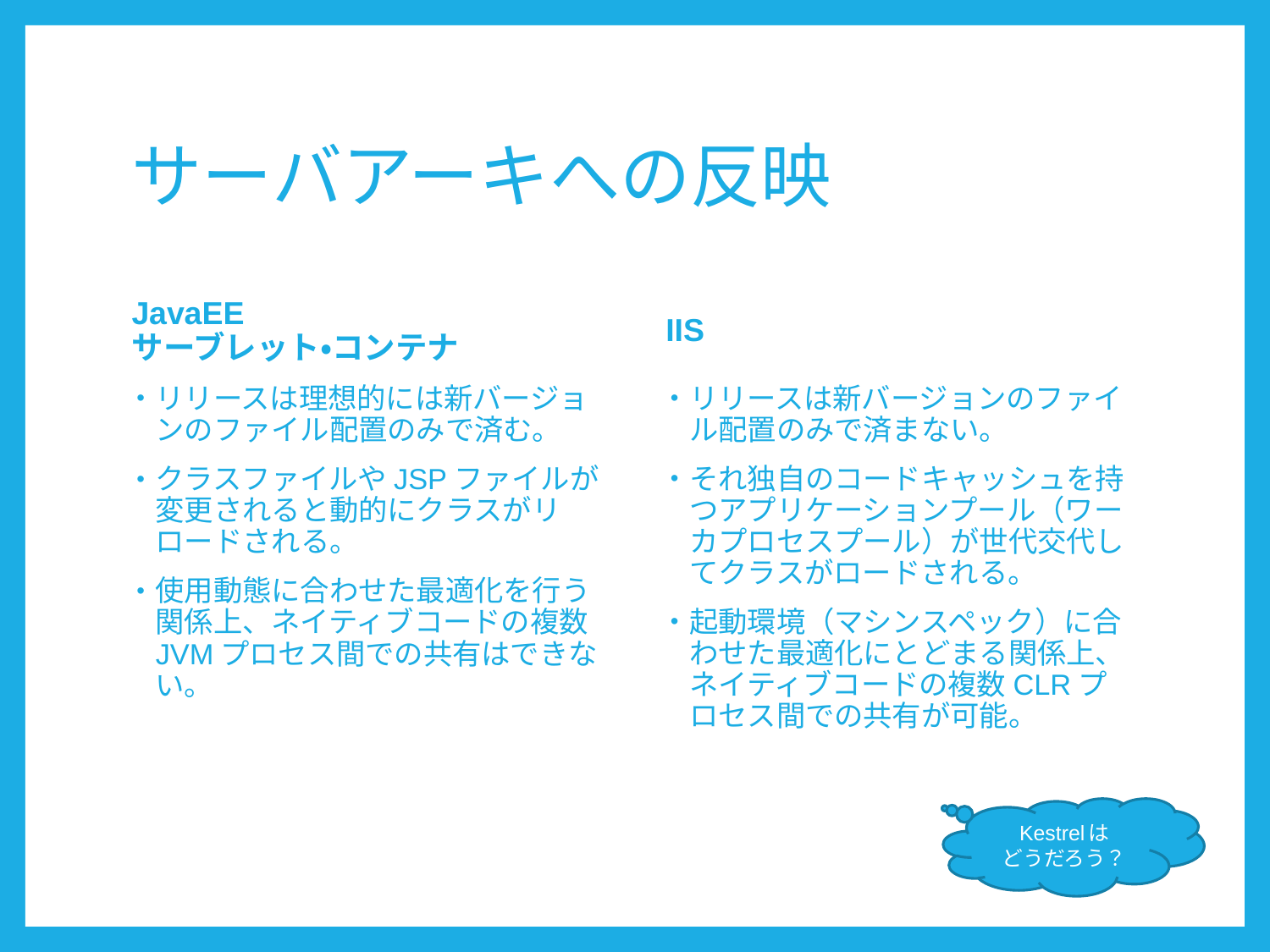

# サーバアーキへの反映
IIS
JavaEE
サーブレット・コンテナ
リリースは新バージョンのファイル配置のみで済まない。
それ独自のコードキャッシュを持つアプリケーションプール（ワーカプロセスプール）が世代交代してクラスがロードされる。
起動環境（マシンスペック）に合わせた最適化にとどまる関係上、ネイティブコードの複数CLRプロセス間での共有が可能。
リリースは理想的には新バージョンのファイル配置のみで済む。
クラスファイルやJSPファイルが変更されると動的にクラスがリロードされる。
使用動態に合わせた最適化を行う関係上、ネイティブコードの複数JVMプロセス間での共有はできない。
Kestrelは
どうだろう？